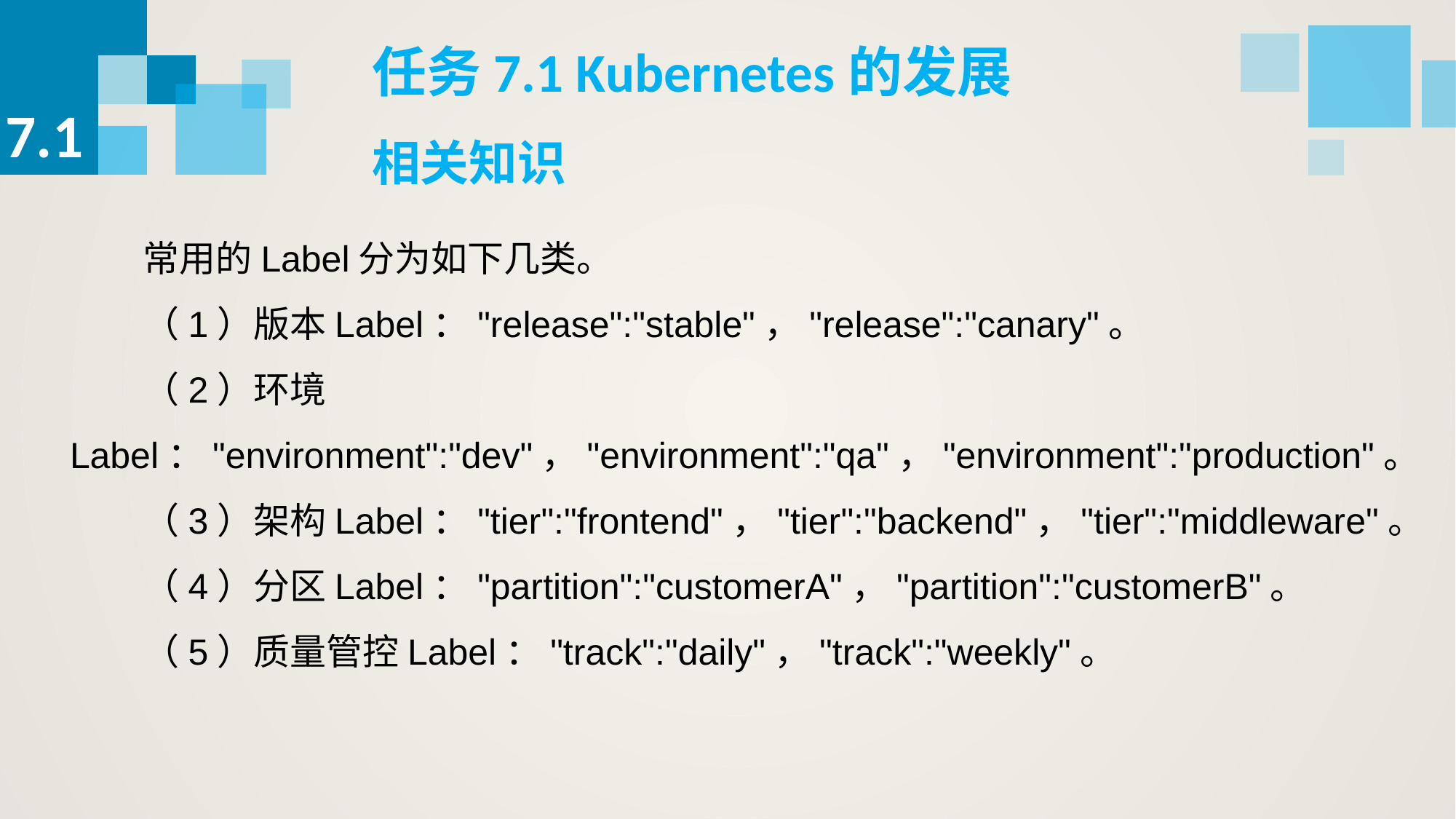

任务7.1 Kubernetes的发展
7.1
相关知识
常用的Label分为如下几类。
（1）版本Label："release":"stable"，"release":"canary"。
（2）环境Label："environment":"dev"，"environment":"qa"，"environment":"production"。
（3）架构Label："tier":"frontend"，"tier":"backend"，"tier":"middleware"。
（4）分区Label："partition":"customerA"，"partition":"customerB"。
（5）质量管控Label："track":"daily"，"track":"weekly"。